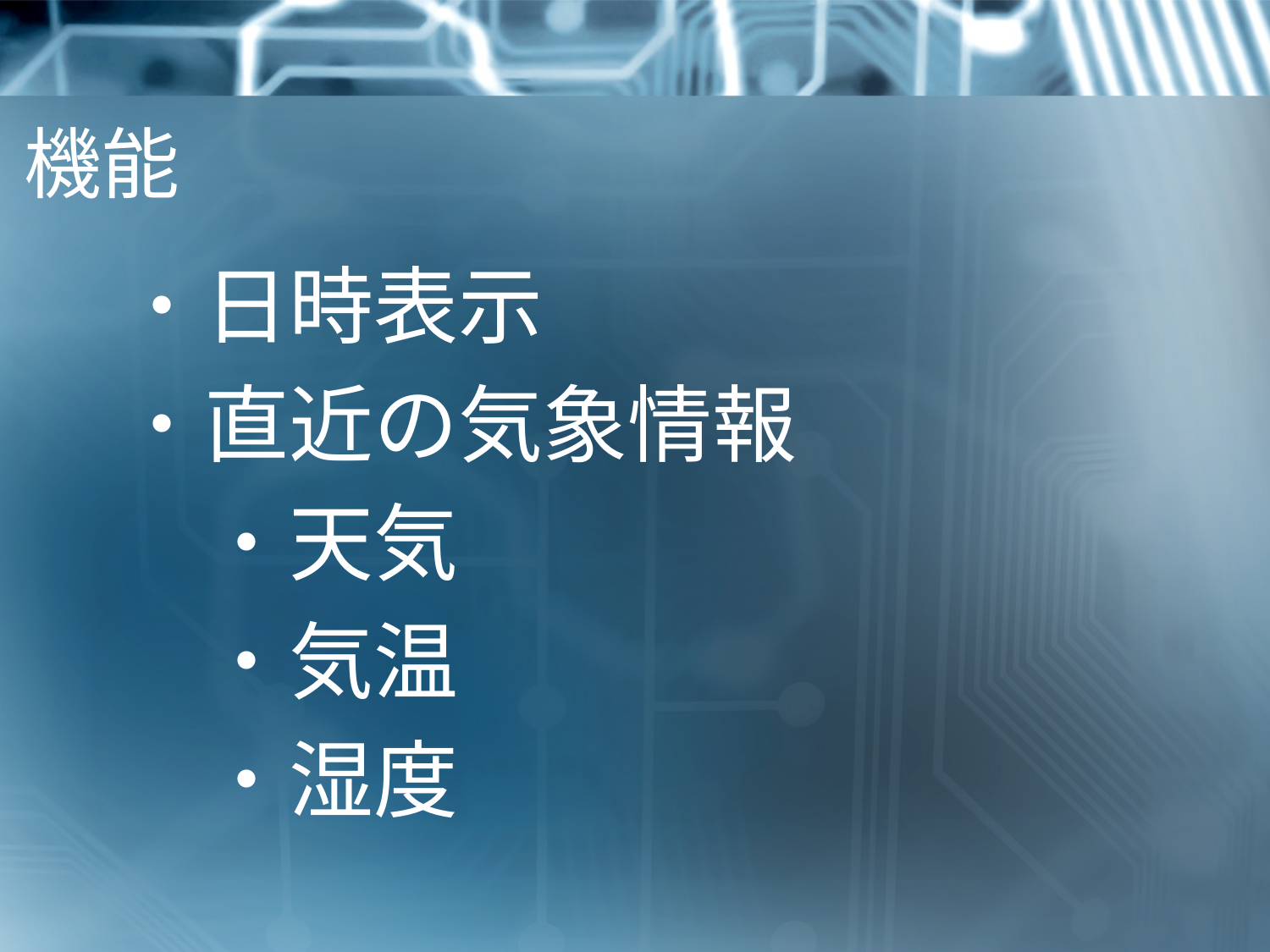

# 機能
・日時表示
・直近の気象情報
　・天気
　・気温
　・湿度